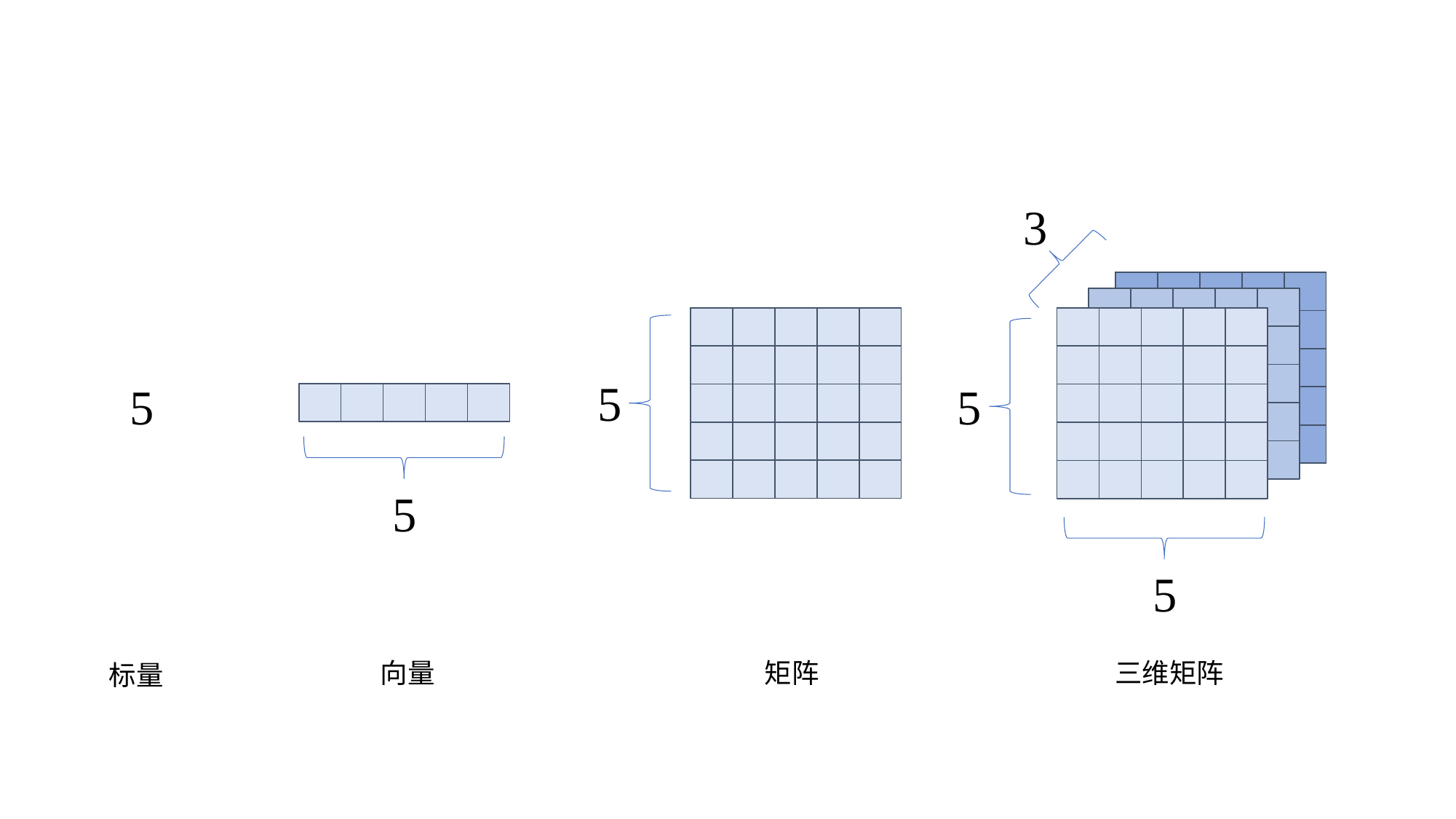

3

5
5
5

5
5
向量
矩阵
三维矩阵
标量